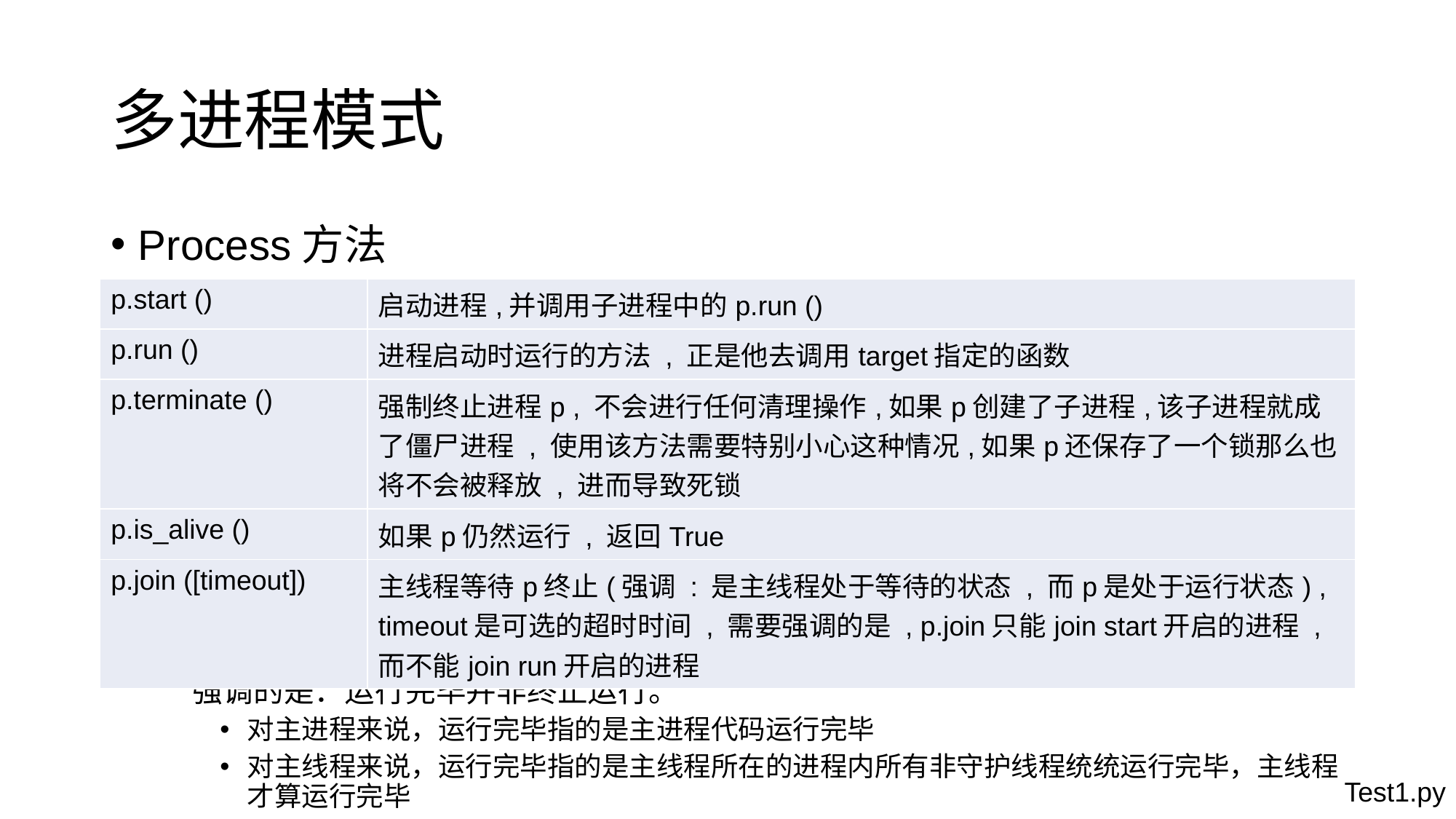

# 多进程模式
Process方法

Tips：无论是进程还是线程，都遵循：守护xx会等待主xx运行完毕后被销毁。需要强调的是：运行完毕并非终止运行。
对主进程来说，运行完毕指的是主进程代码运行完毕
对主线程来说，运行完毕指的是主线程所在的进程内所有非守护线程统统运行完毕，主线程才算运行完毕

| p.start () | 启动进程,并调用子进程中的p.run () |
| --- | --- |
| p.run () | 进程启动时运行的方法 , 正是他去调用target指定的函数 |
| p.terminate () | 强制终止进程p , 不会进行任何清理操作,如果p创建了子进程,该子进程就成了僵尸进程 , 使用该方法需要特别小心这种情况,如果p还保存了一个锁那么也将不会被释放 , 进而导致死锁 |
| p.is\_alive () | 如果p仍然运行 , 返回True |
| p.join ([timeout]) | 主线程等待p终止(强调 : 是主线程处于等待的状态 , 而p是处于运行状态) , timeout是可选的超时时间 , 需要强调的是 , p.join只能join start开启的进程 , 而不能join run开启的进程 |
Test1.py